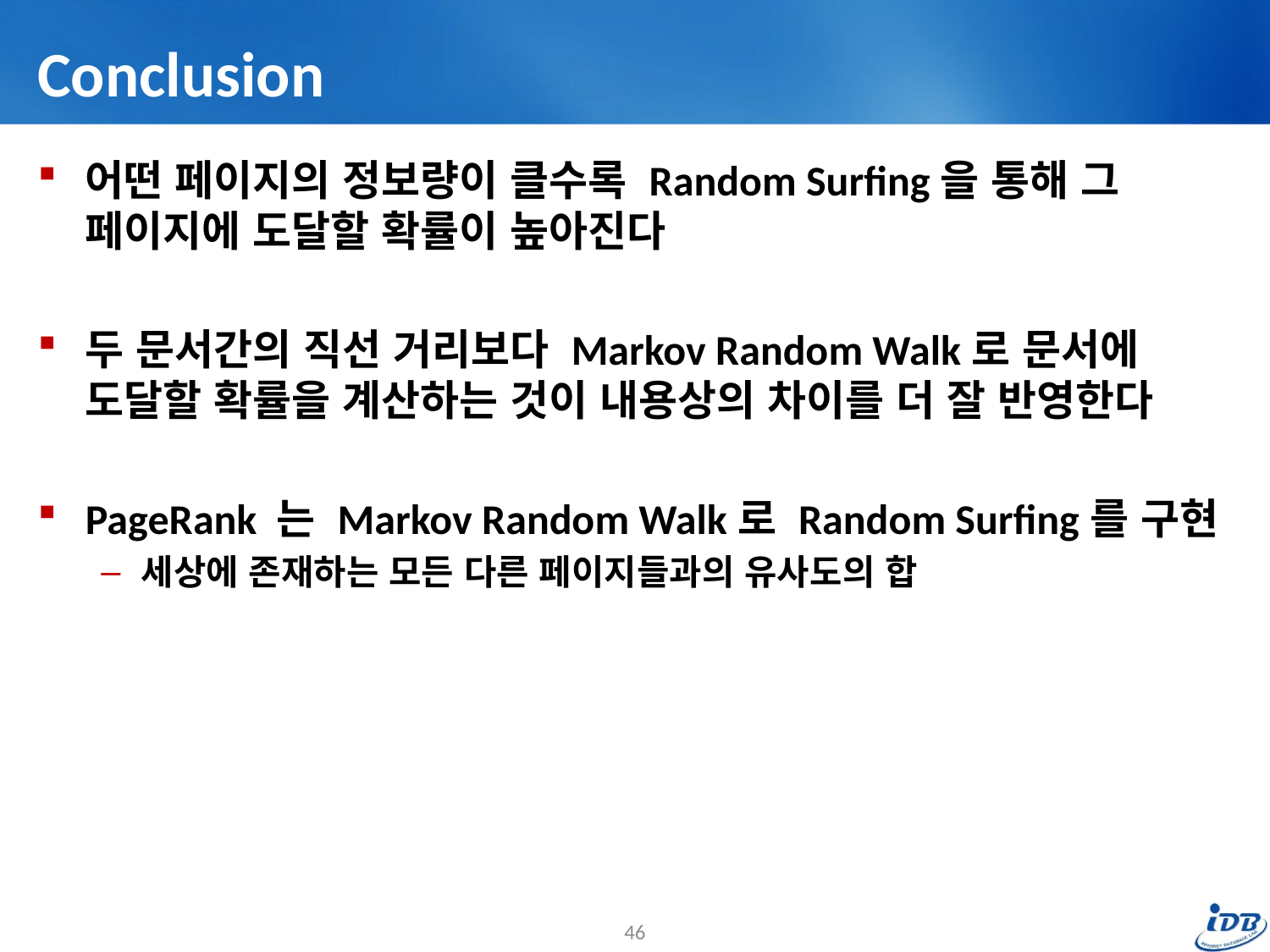

# Conclusion
어떤 페이지의 정보량이 클수록 Random Surfing을 통해 그 페이지에 도달할 확률이 높아진다

두 문서간의 직선 거리보다 Markov Random Walk로 문서에 도달할 확률을 계산하는 것이 내용상의 차이를 더 잘 반영한다

PageRank 는 Markov Random Walk로 Random Surfing를 구현
세상에 존재하는 모든 다른 페이지들과의 유사도의 합
46